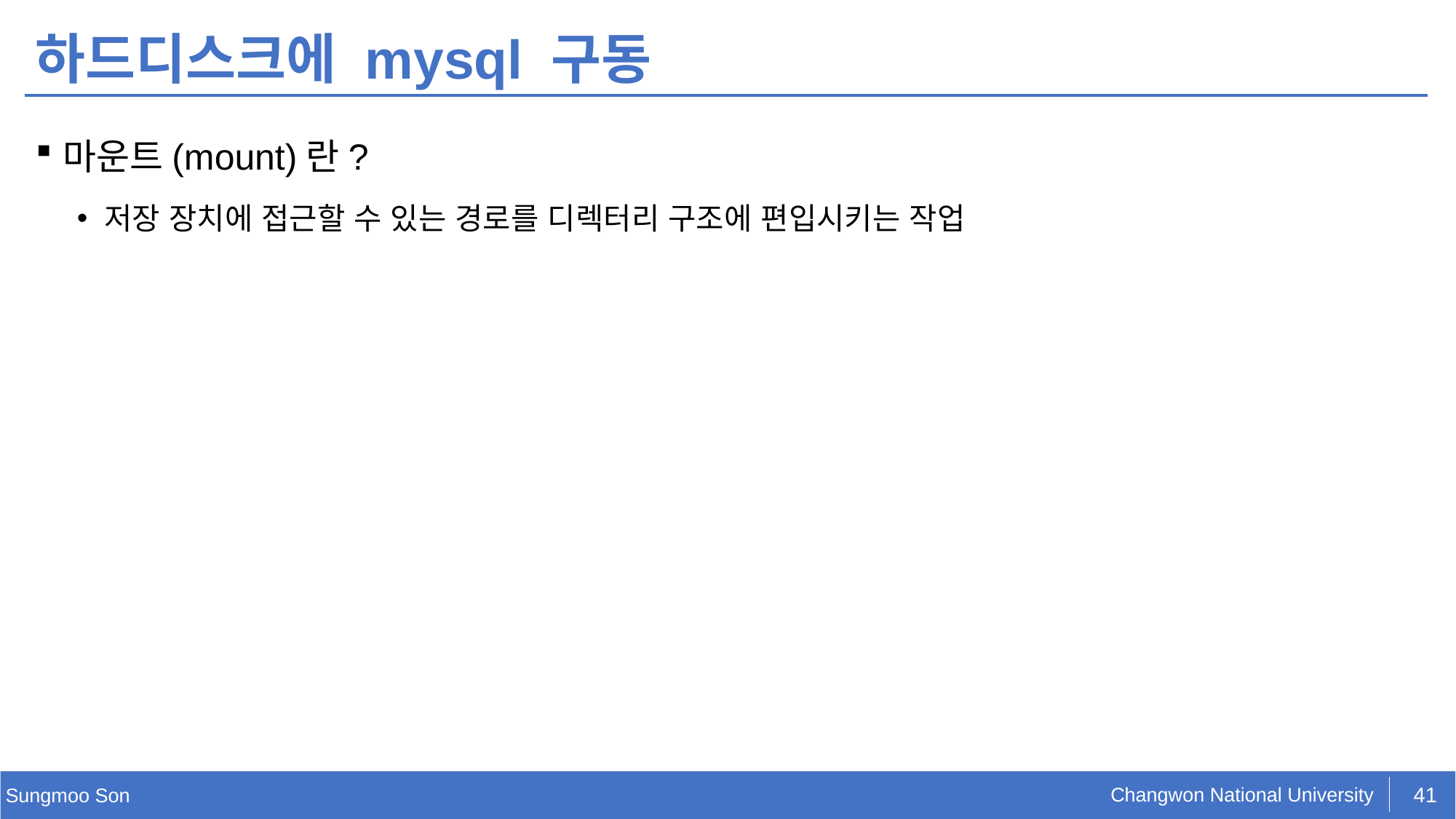

# 하드디스크에 mysql 구동
마운트(mount)란?
저장 장치에 접근할 수 있는 경로를 디렉터리 구조에 편입시키는 작업
41